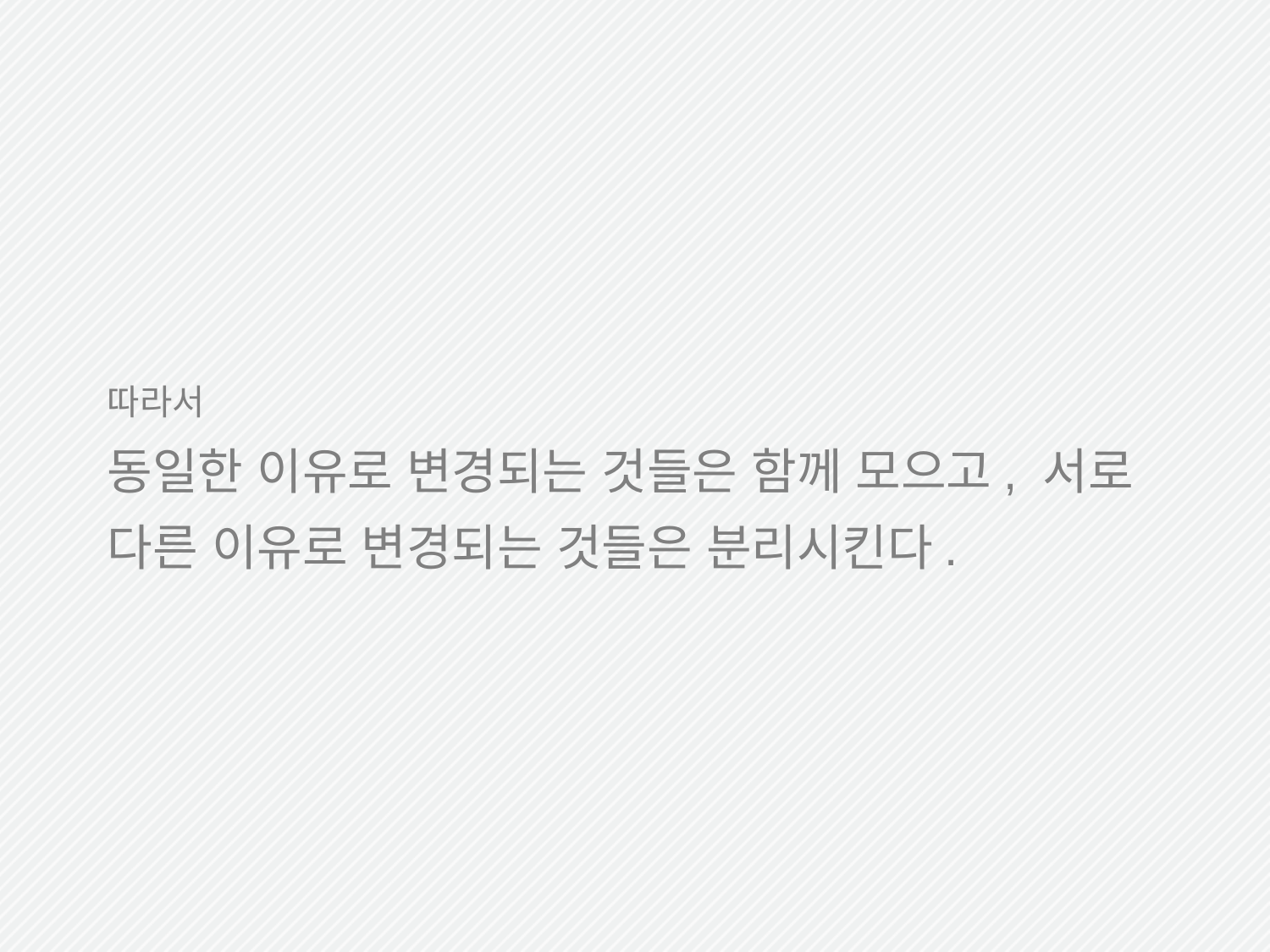

따라서
동일한 이유로 변경되는 것들은 함께 모으고, 서로 다른 이유로 변경되는 것들은 분리시킨다.